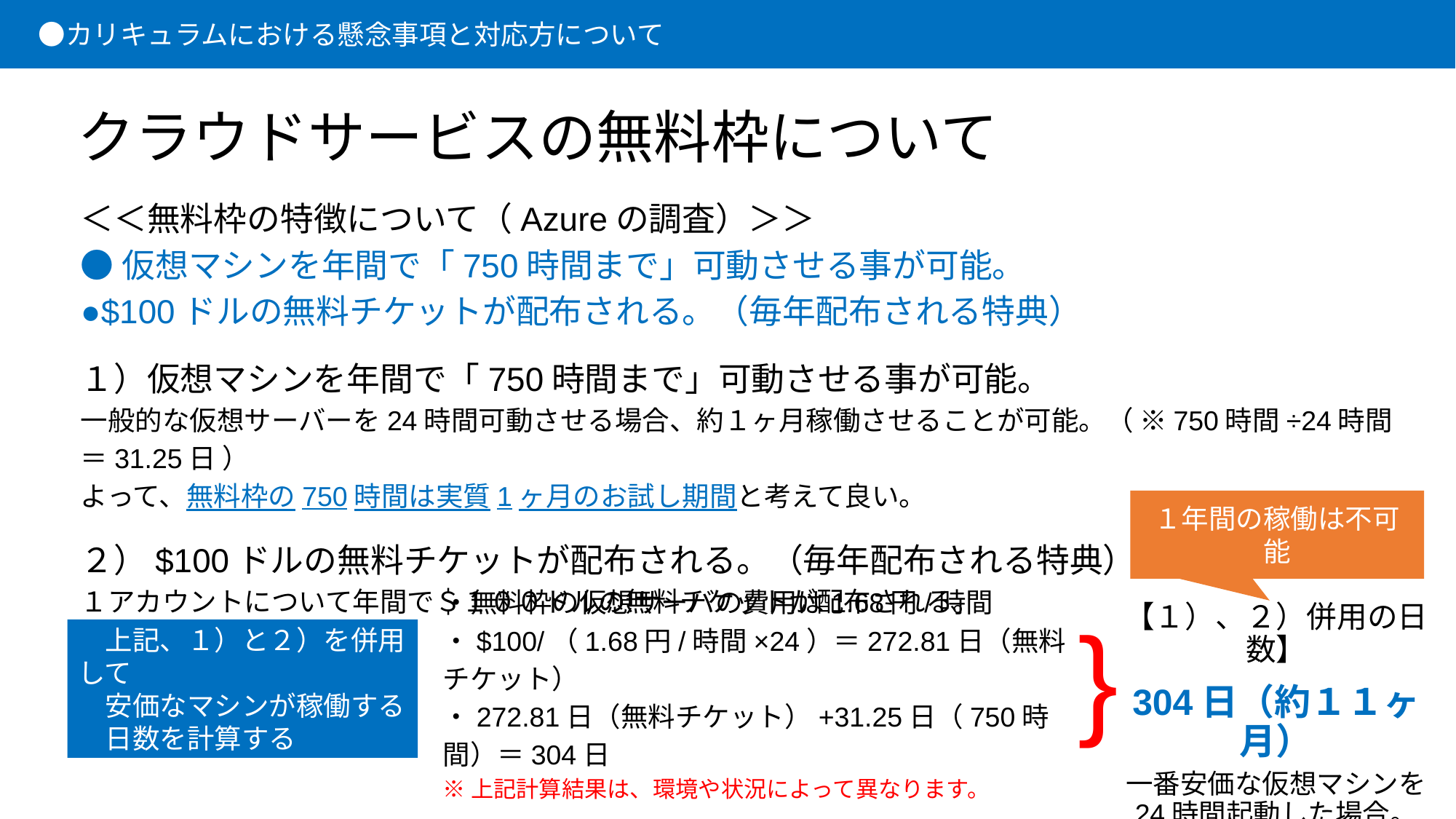

●カリキュラムにおける懸念事項と対応方について
# クラウドサービスの無料枠について
＜＜無料枠の特徴について（Azureの調査）＞＞
●仮想マシンを年間で「750時間まで」可動させる事が可能。
●$100ドルの無料チケットが配布される。（毎年配布される特典）

１）仮想マシンを年間で「750時間まで」可動させる事が可能。
一般的な仮想サーバーを24時間可動させる場合、約１ヶ月稼働させることが可能。（ ※750時間÷24時間＝31.25日 ）
よって、無料枠の750時間は実質1ヶ月のお試し期間と考えて良い。

２）$100ドルの無料チケットが配布される。（毎年配布される特典）
１アカウントについて年間で＄１００ドルの無料チケットが配布される。
１年間の稼働は不可能
【１）、２）併用の日数】

304日（約１１ヶ月）

一番安価な仮想マシンを
24時間起動した場合。
}
　上記、１）と２）を併用して
　安価なマシンが稼働する
　日数を計算する
・無料枠の仮想サーバの費用は1.68円/時間
・$100/（1.68円/時間×24）＝272.81日（無料チケット）
・272.81日（無料チケット）+31.25日（750時間）＝304日
※上記計算結果は、環境や状況によって異なります。